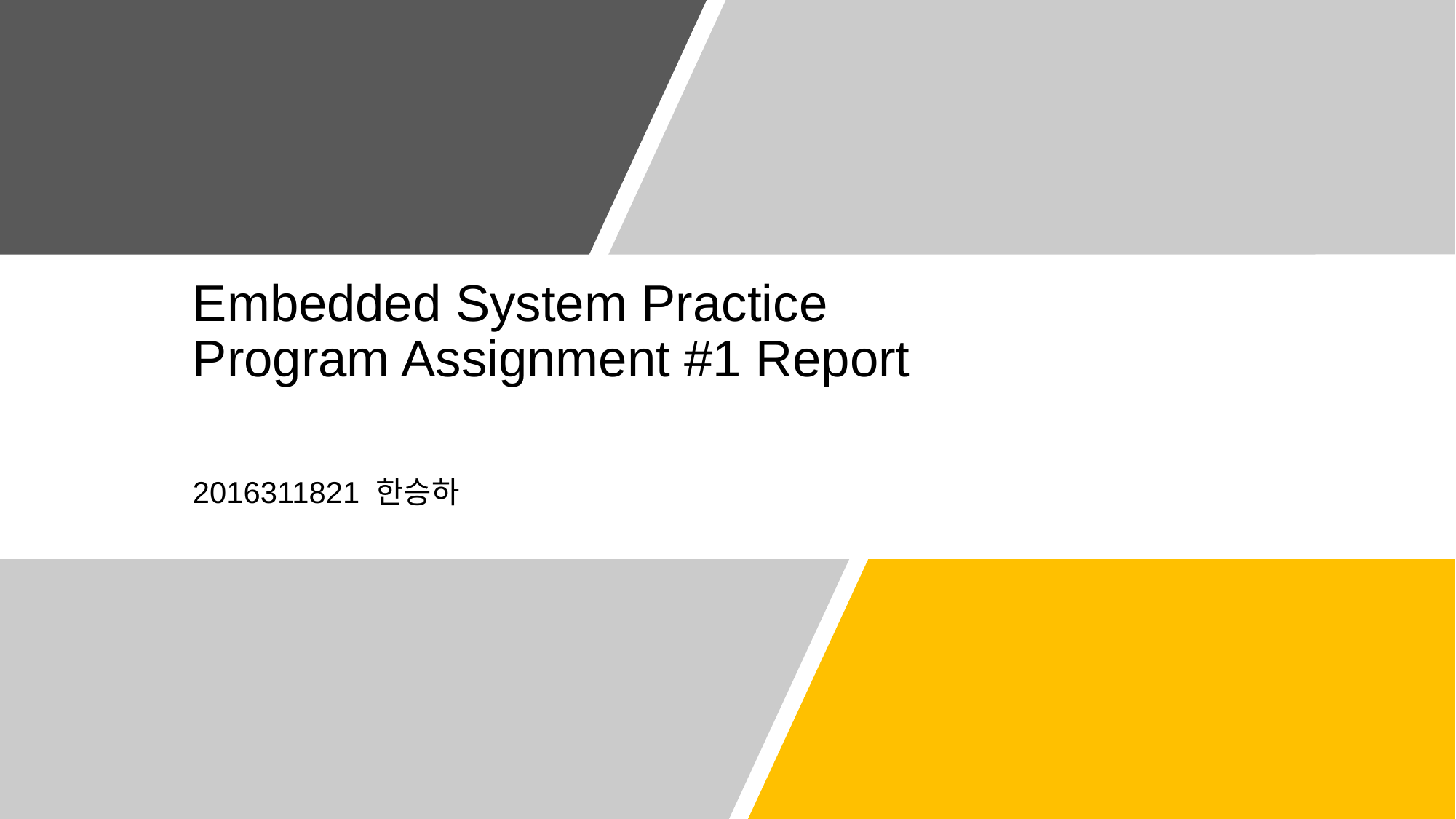

# Embedded System Practice Program Assignment #1 Report
2016311821 한승하